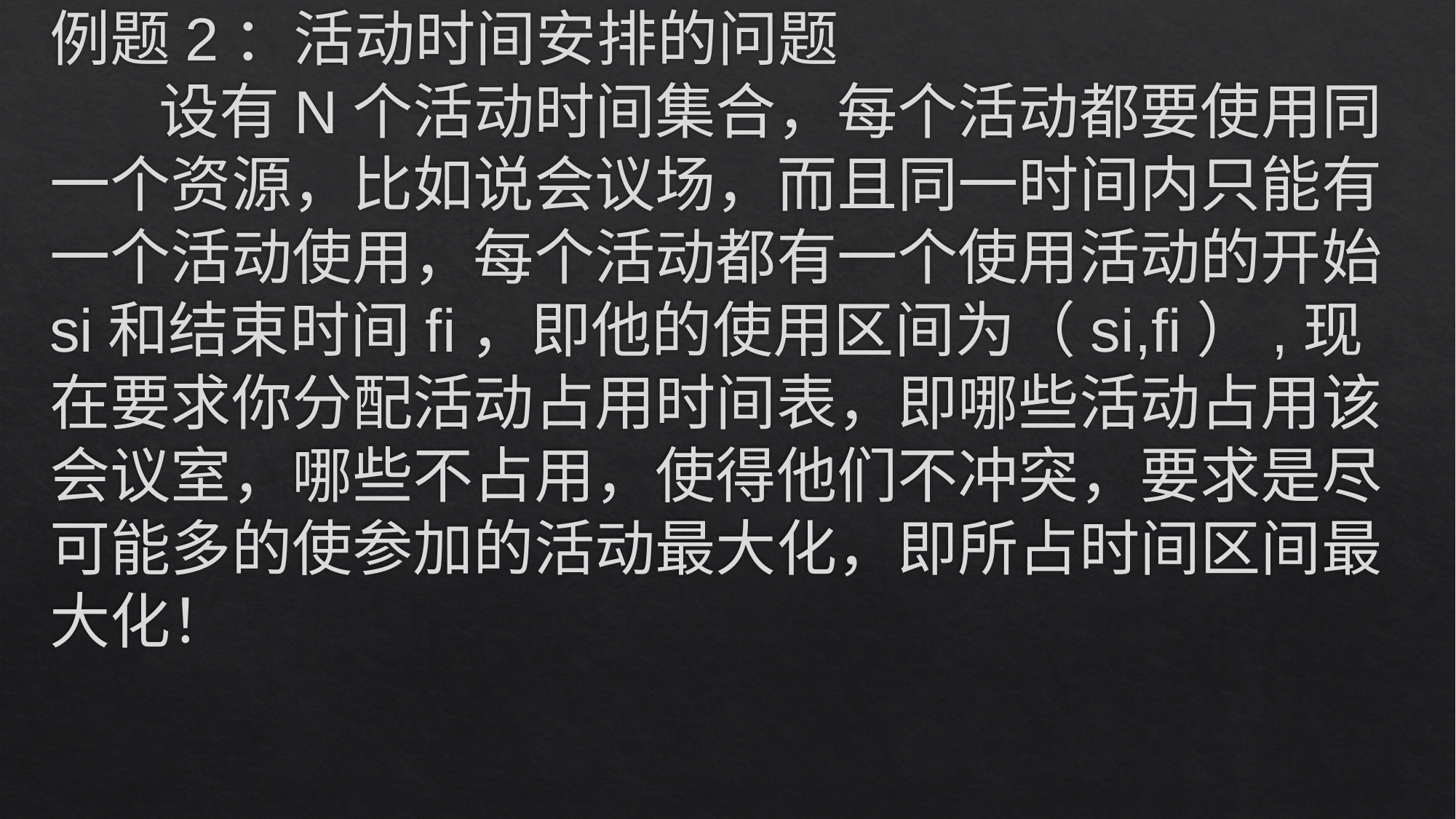

# 例题2：活动时间安排的问题 设有N个活动时间集合，每个活动都要使用同一个资源，比如说会议场，而且同一时间内只能有一个活动使用，每个活动都有一个使用活动的开始si和结束时间fi，即他的使用区间为（si,fi）,现在要求你分配活动占用时间表，即哪些活动占用该会议室，哪些不占用，使得他们不冲突，要求是尽可能多的使参加的活动最大化，即所占时间区间最大化！